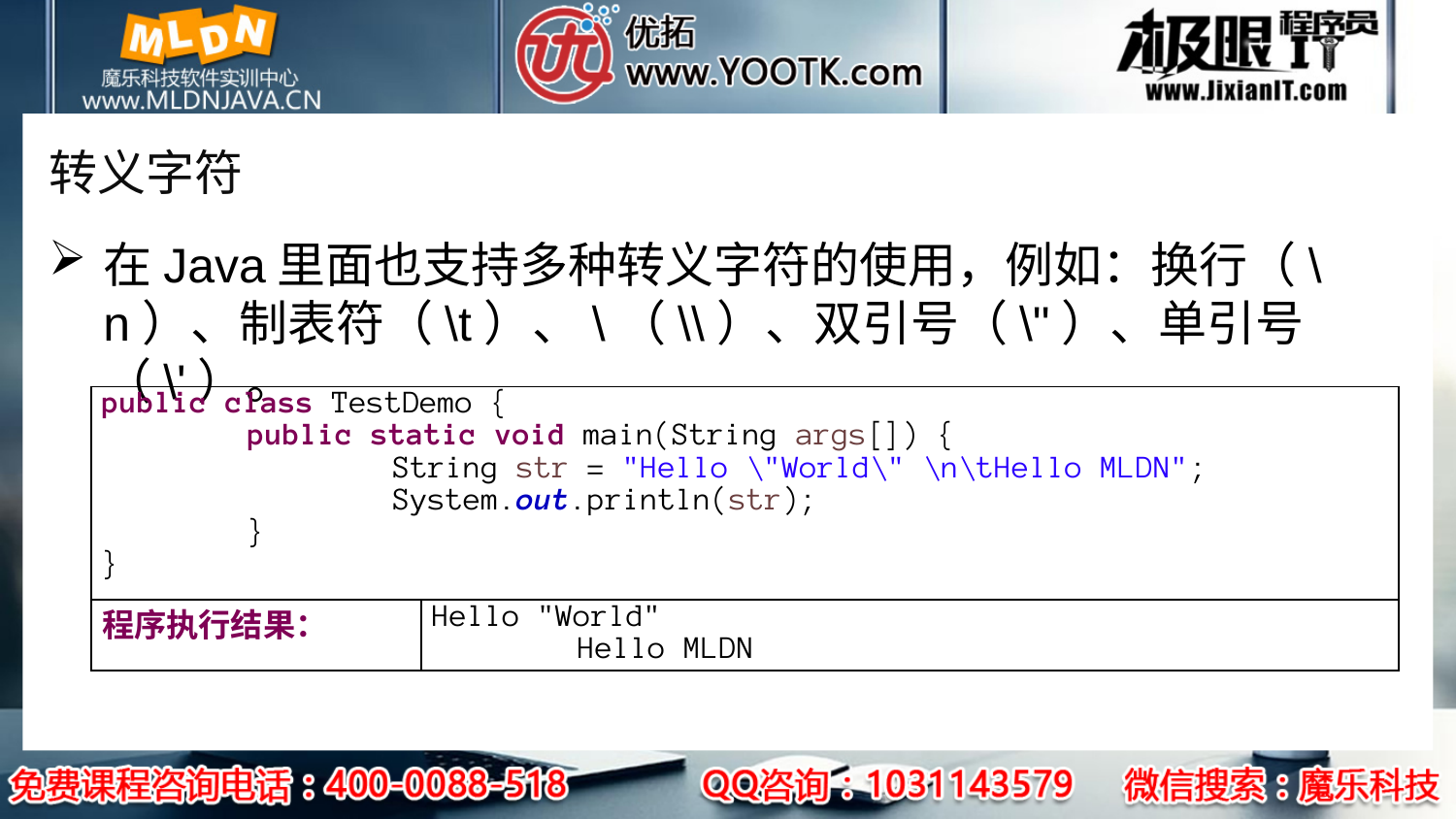

# 转义字符
在Java里面也支持多种转义字符的使用，例如：换行（\n）、制表符（\t）、\（\\）、双引号（\"）、单引号（\'）。
| public class TestDemo { public static void main(String args[]) { String str = "Hello \"World\" \n\tHello MLDN"; System.out.println(str); } } |  |
| --- | --- |
| 程序执行结果： | Hello "World" Hello MLDN |